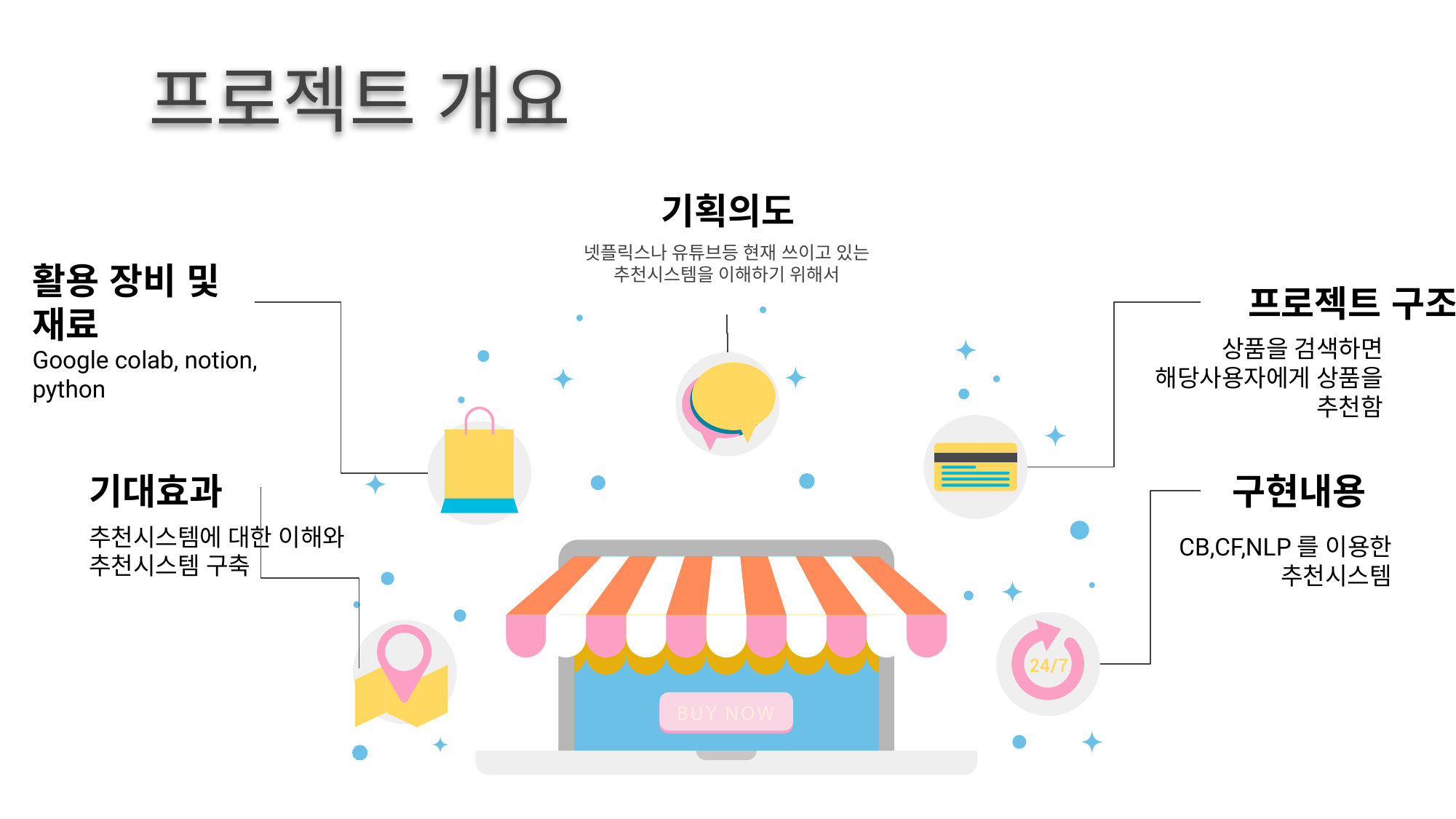

# 프로젝트 개요
기획의도
넷플릭스나 유튜브등 현재 쓰이고 있는 추천시스템을 이해하기 위해서
활용 장비 및 재료
Google colab, notion, python
프로젝트 구조
상품을 검색하면 해당사용자에게 상품을 추천함

구현내용
CB,CF,NLP를 이용한 추천시스템
기대효과
추천시스템에 대한 이해와 추천시스템 구축